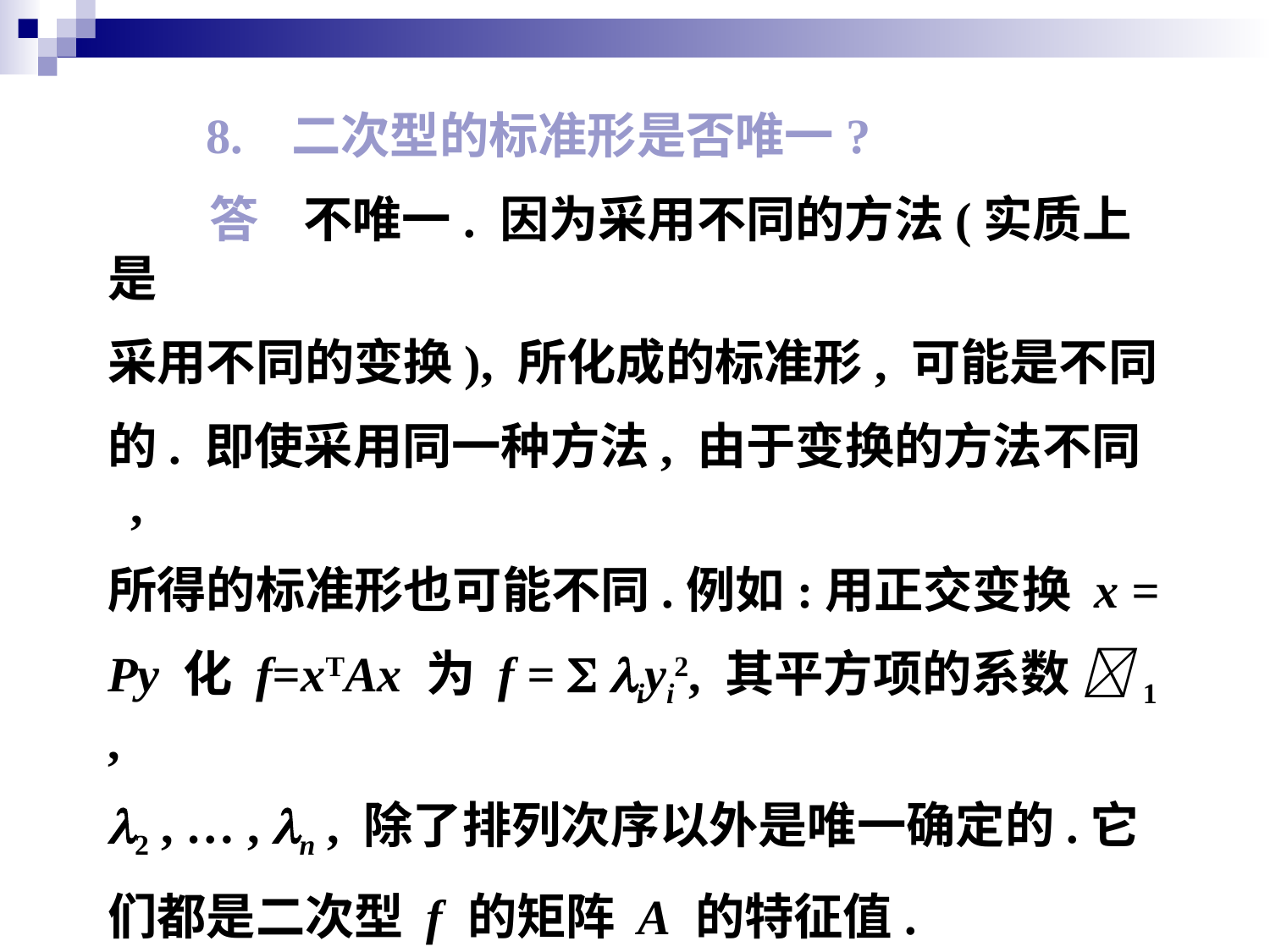

8.   二次型的标准形是否唯一?
        答    不唯一. 因为采用不同的方法(实质上是
采用不同的变换), 所化成的标准形, 可能是不同
的. 即使采用同一种方法, 由于变换的方法不同 ,
所得的标准形也可能不同.例如:用正交变换 x =
Py 化 f=xTAx 为 f = Σ λiyi2, 其平方项的系数 λ1 ,
λ2 , … , λn , 除了排列次序以外是唯一确定的.它
们都是二次型 f 的矩阵 A 的特征值.